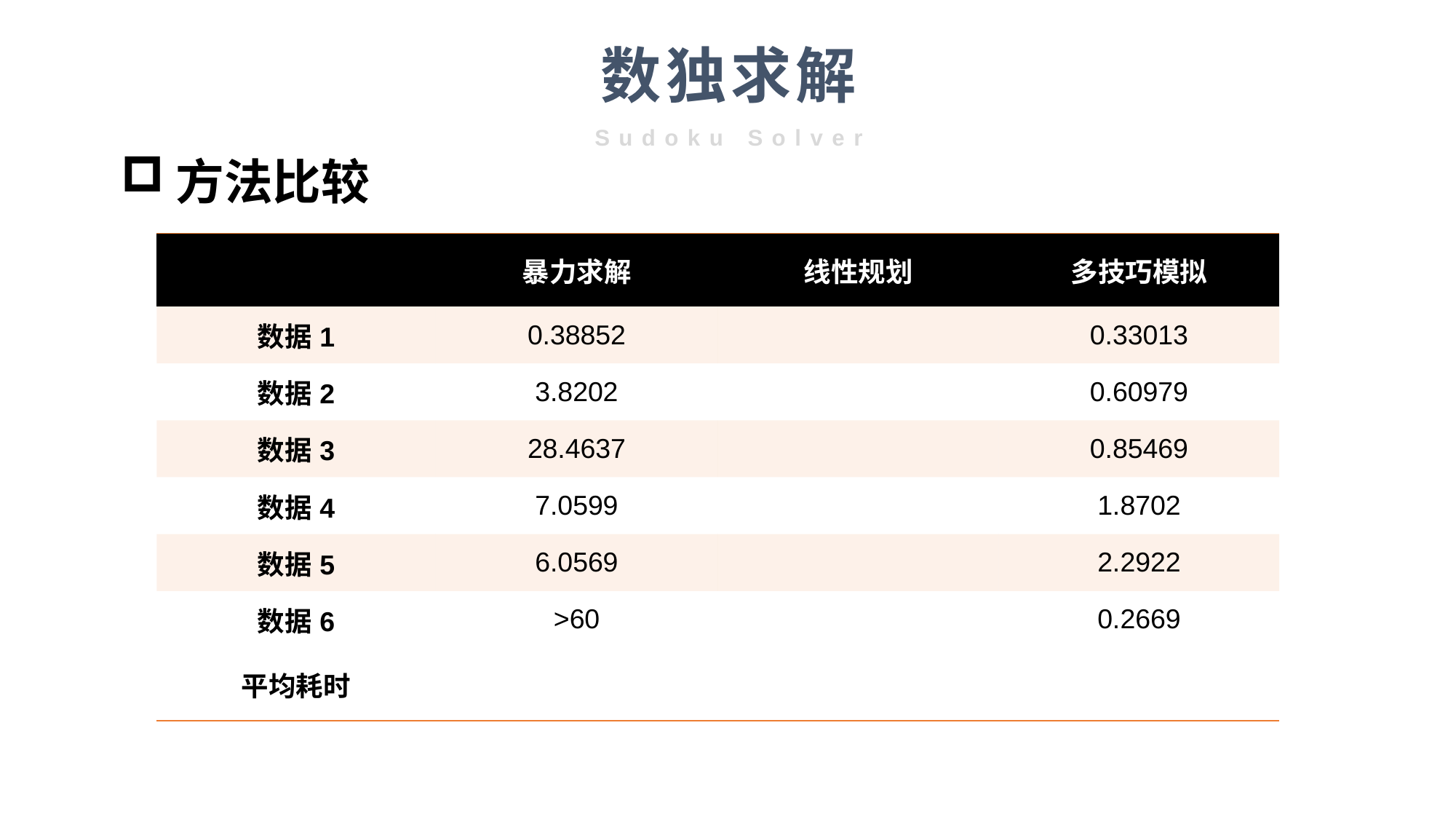

数独求解
Sudoku Solver
方法比较
|  | 暴力求解 | 线性规划 | 多技巧模拟 |
| --- | --- | --- | --- |
| 数据1 | 0.38852 |  | 0.33013 |
| 数据2 | 3.8202 |  | 0.60979 |
| 数据3 | 28.4637 |  | 0.85469 |
| 数据4 | 7.0599 |  | 1.8702 |
| 数据5 | 6.0569 |  | 2.2922 |
| 数据6 | >60 |  | 0.2669 |
| 平均耗时 |  |  |  |